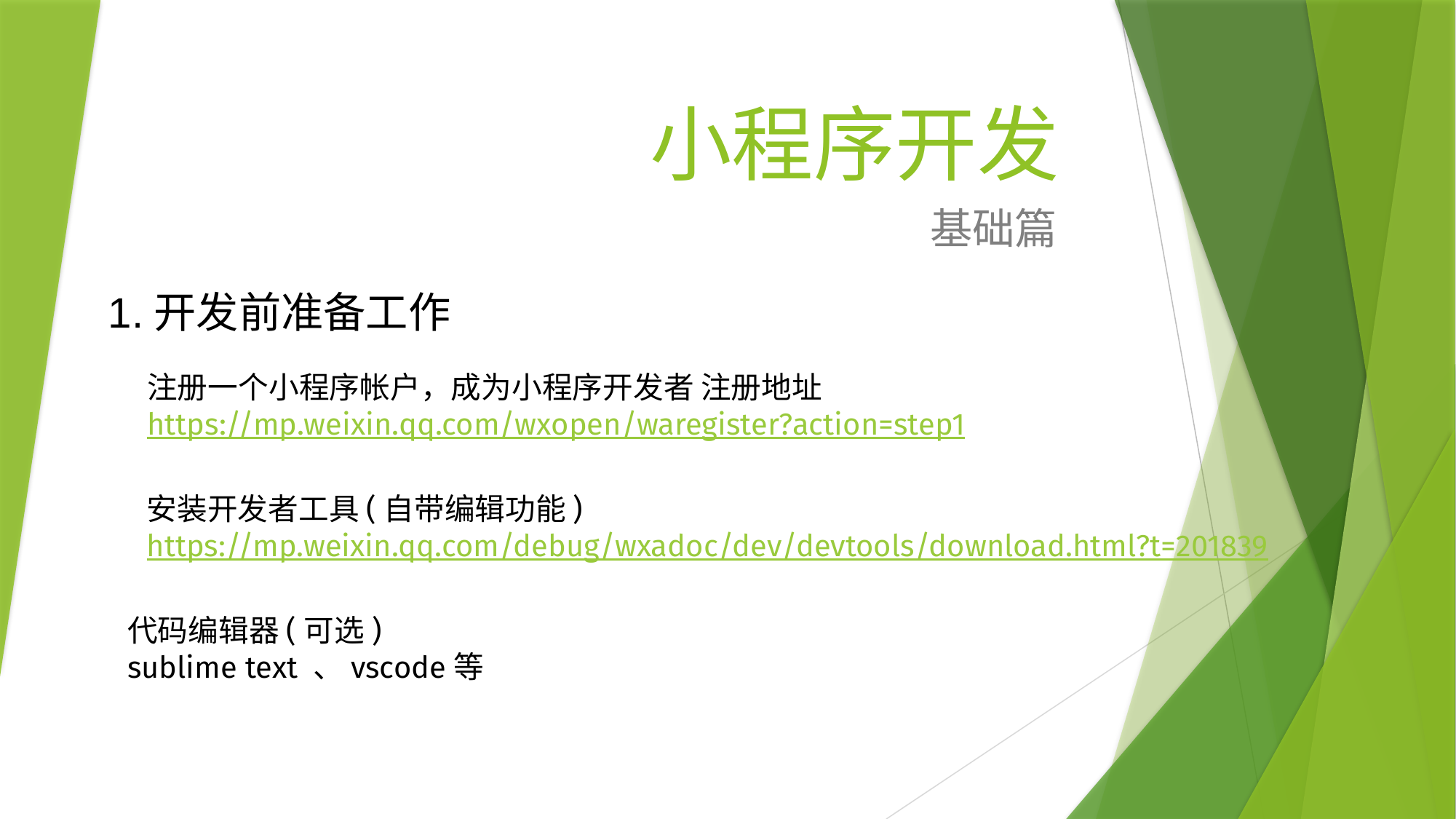

# 小程序开发
基础篇
1.开发前准备工作
注册一个小程序帐户，成为小程序开发者 注册地址
https://mp.weixin.qq.com/wxopen/waregister?action=step1
安装开发者工具(自带编辑功能)
https://mp.weixin.qq.com/debug/wxadoc/dev/devtools/download.html?t=201839
代码编辑器(可选)
sublime text 、vscode等